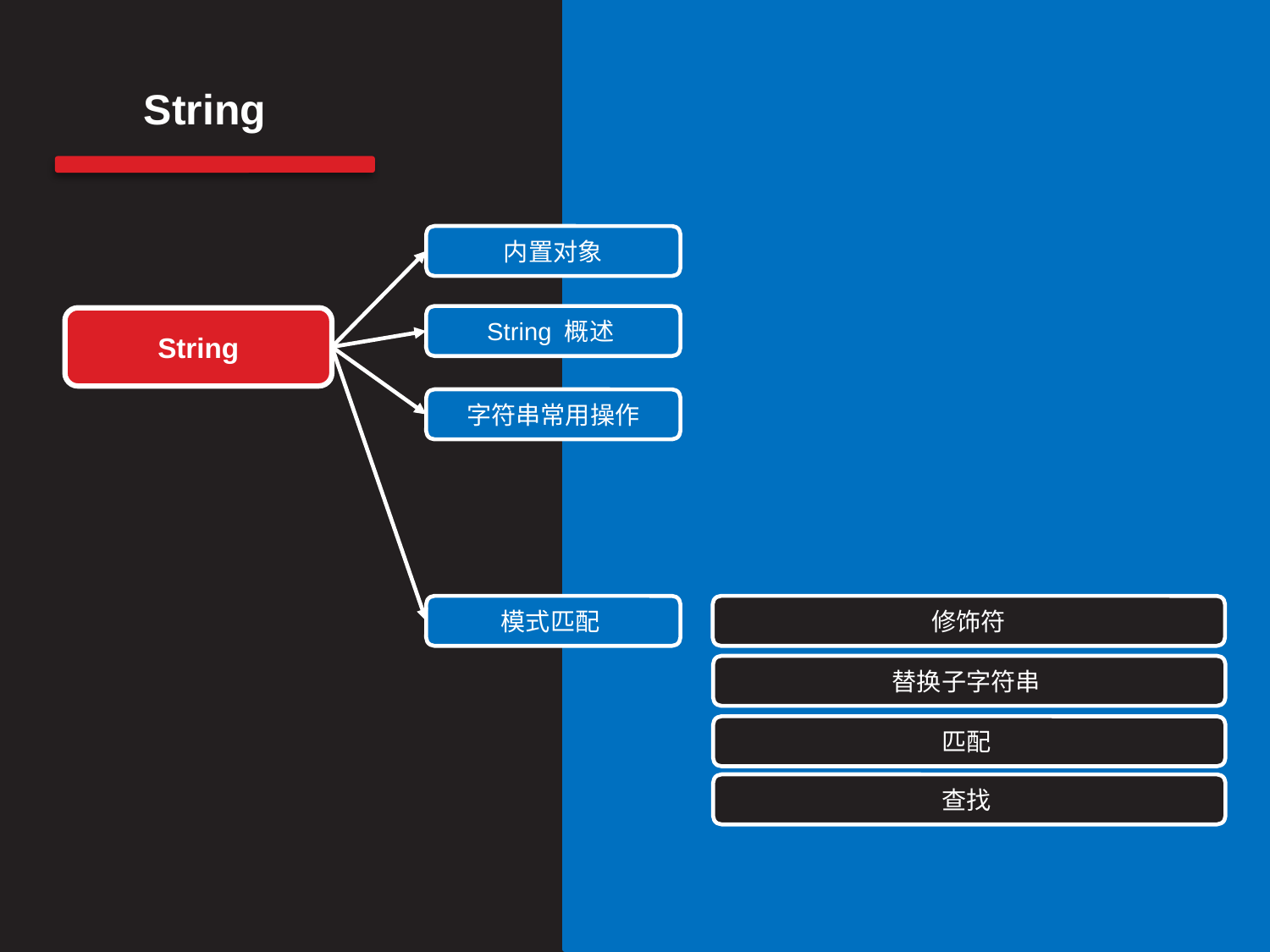

String

内置对象
String 概述
String
字符串常用操作
模式匹配
修饰符
替换子字符串
匹配
查找